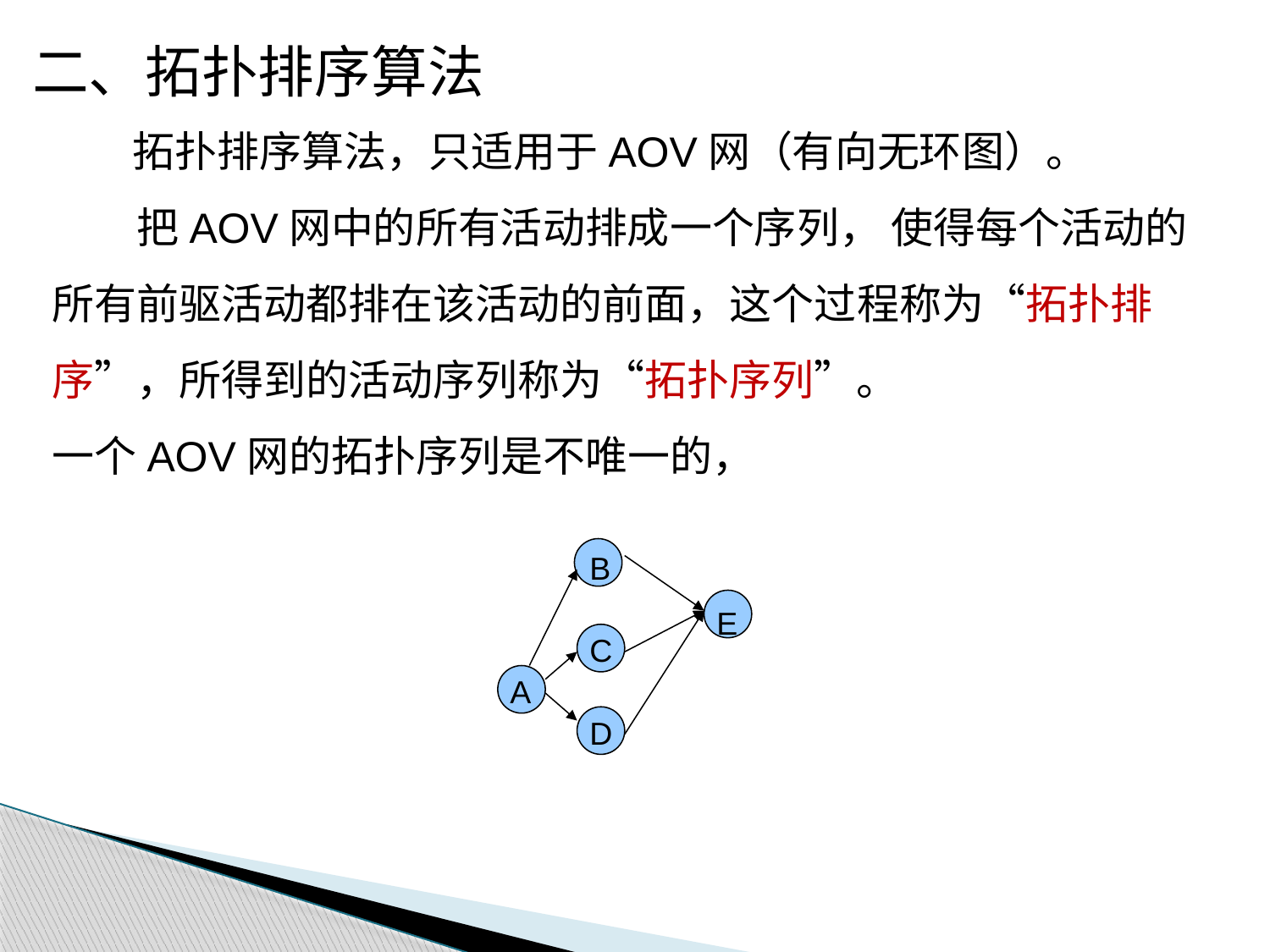

二、拓扑排序算法

　    拓扑排序算法，只适用于AOV网（有向无环图）。
　　把AOV网中的所有活动排成一个序列， 使得每个活动的所有前驱活动都排在该活动的前面，这个过程称为“拓扑排序”，所得到的活动序列称为“拓扑序列”。
一个AOV网的拓扑序列是不唯一的，

B

E

C

A

D